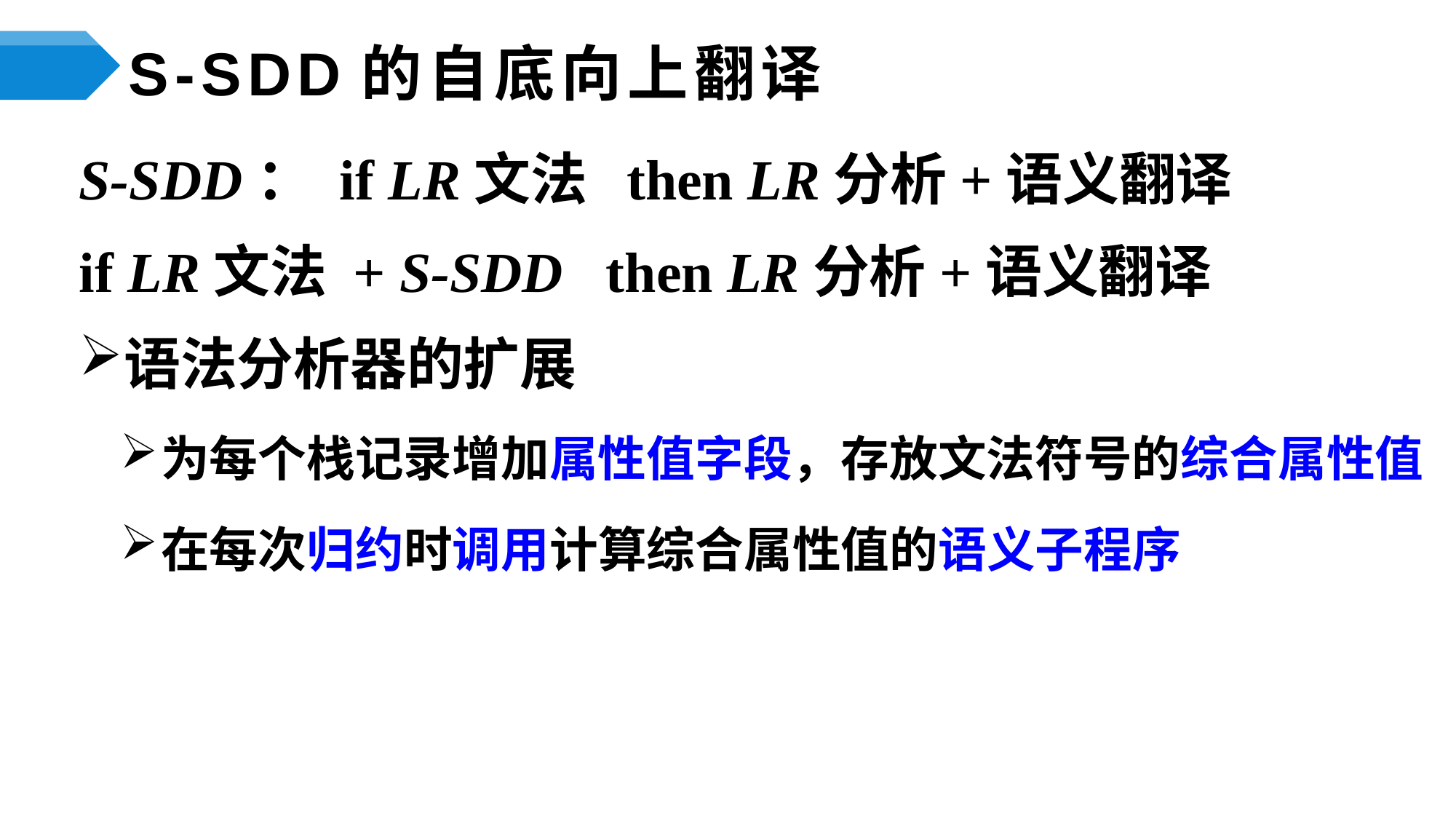

# S-SDD的自底向上翻译

S-SDD： if LR文法  then LR分析+语义翻译
if LR文法 + S-SDD   then LR分析+语义翻译
语法分析器的扩展
为每个栈记录增加属性值字段，存放文法符号的综合属性值
在每次归约时调用计算综合属性值的语义子程序